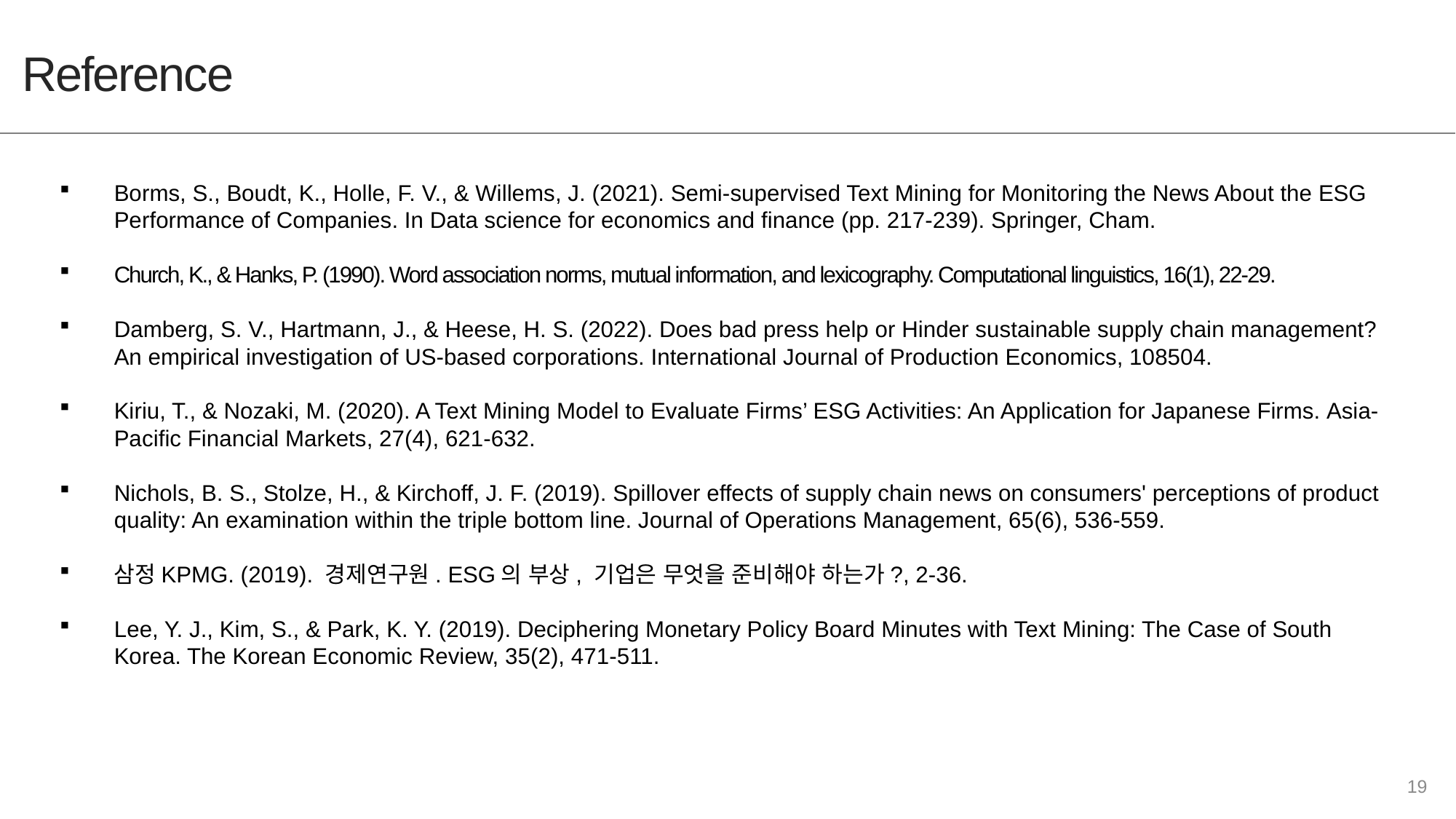

Reference
Borms, S., Boudt, K., Holle, F. V., & Willems, J. (2021). Semi-supervised Text Mining for Monitoring the News About the ESG Performance of Companies. In Data science for economics and finance (pp. 217-239). Springer, Cham.

Church, K., & Hanks, P. (1990). Word association norms, mutual information, and lexicography. Computational linguistics, 16(1), 22-29.

Damberg, S. V., Hartmann, J., & Heese, H. S. (2022). Does bad press help or Hinder sustainable supply chain management? An empirical investigation of US-based corporations. International Journal of Production Economics, 108504.

Kiriu, T., & Nozaki, M. (2020). A Text Mining Model to Evaluate Firms’ ESG Activities: An Application for Japanese Firms. Asia-Pacific Financial Markets, 27(4), 621-632.

Nichols, B. S., Stolze, H., & Kirchoff, J. F. (2019). Spillover effects of supply chain news on consumers' perceptions of product quality: An examination within the triple bottom line. Journal of Operations Management, 65(6), 536-559.

삼정KPMG. (2019). 경제연구원. ESG의 부상, 기업은 무엇을 준비해야 하는가?, 2-36.

Lee, Y. J., Kim, S., & Park, K. Y. (2019). Deciphering Monetary Policy Board Minutes with Text Mining: The Case of South Korea. The Korean Economic Review, 35(2), 471-511.

19